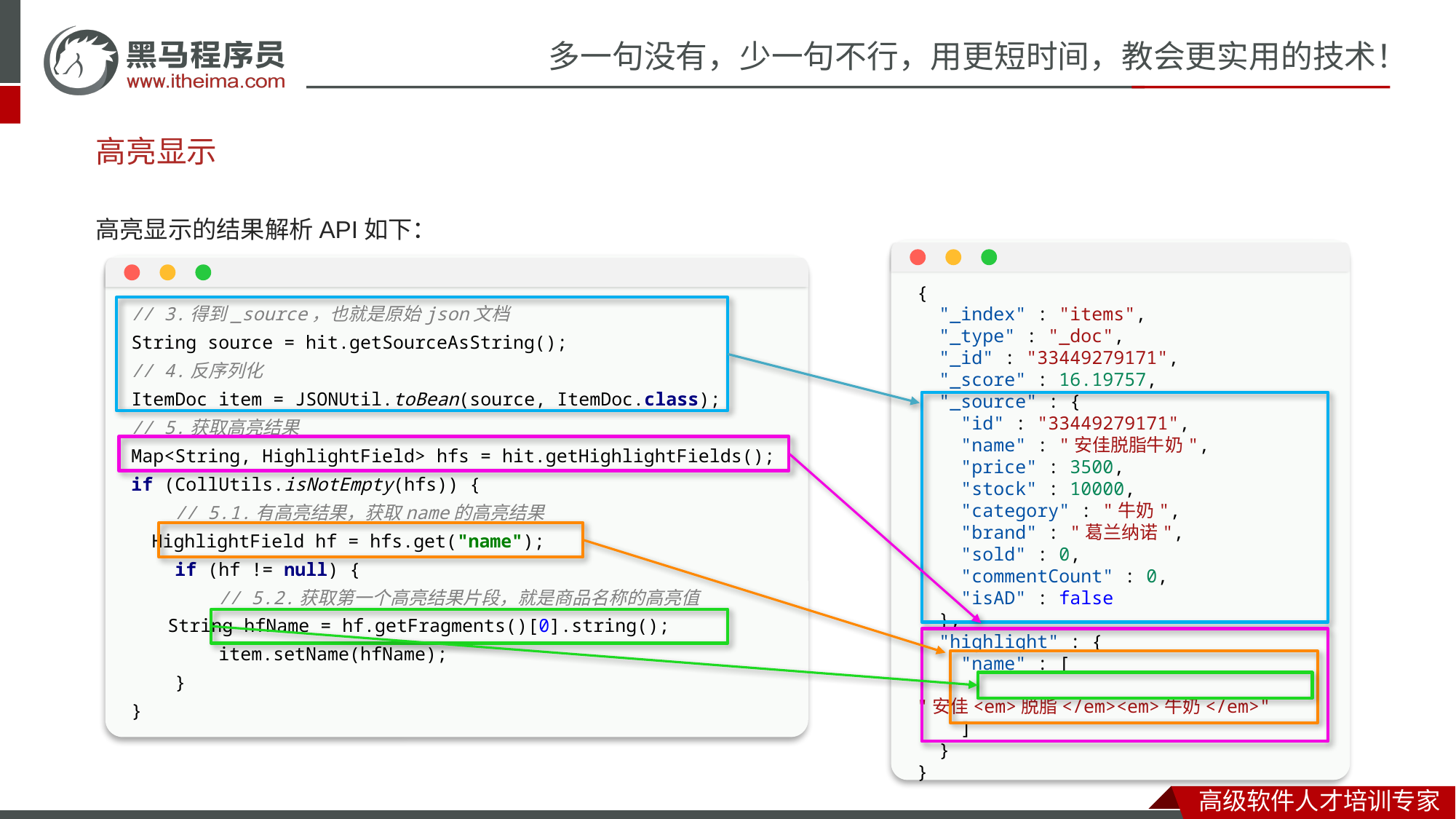

# 高亮显示
高亮显示的结果解析API如下：

{
  "_index" : "items",
  "_type" : "_doc",
  "_id" : "33449279171",
  "_score" : 16.19757,
  "_source" : {
    "id" : "33449279171",
    "name" : "安佳脱脂牛奶",
    "price" : 3500,
    "stock" : 10000,
    "category" : "牛奶",
    "brand" : "葛兰纳诺",
    "sold" : 0,
    "commentCount" : 0,
    "isAD" : false
  },
  "highlight" : {
    "name" : [
      "安佳<em>脱脂</em><em>牛奶</em>"
    ]
  }
}

// 3.得到_source，也就是原始json文档
String source = hit.getSourceAsString();
// 4.反序列化
ItemDoc item = JSONUtil.toBean(source, ItemDoc.class);
// 5.获取高亮结果
Map<String, HighlightField> hfs = hit.getHighlightFields();
if (CollUtils.isNotEmpty(hfs)) {
    // 5.1.有高亮结果，获取name的高亮结果
    HighlightField hf = hfs.get("name");
    if (hf != null) {
        // 5.2.获取第一个高亮结果片段，就是商品名称的高亮值
        String hfName = hf.getFragments()[0].string();
        item.setName(hfName);
    }
}